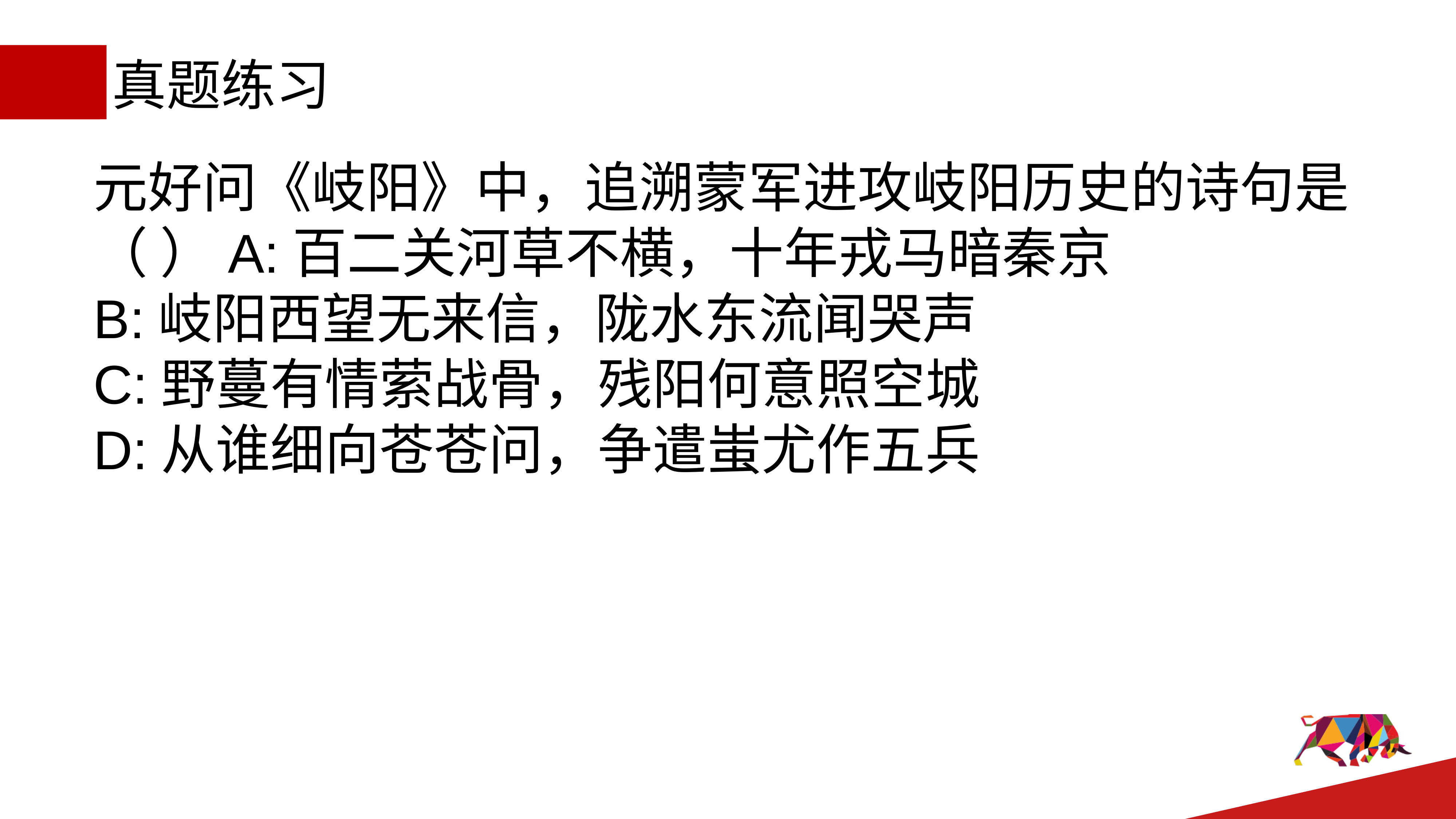

# 真题练习
元好问《岐阳》中，追溯蒙军进攻岐阳历史的诗句是（ ）A:百二关河草不横，十年戎马暗秦京
B:岐阳西望无来信，陇水东流闻哭声
C:野蔓有情萦战骨，残阳何意照空城
D:从谁细向苍苍问，争遣蚩尤作五兵